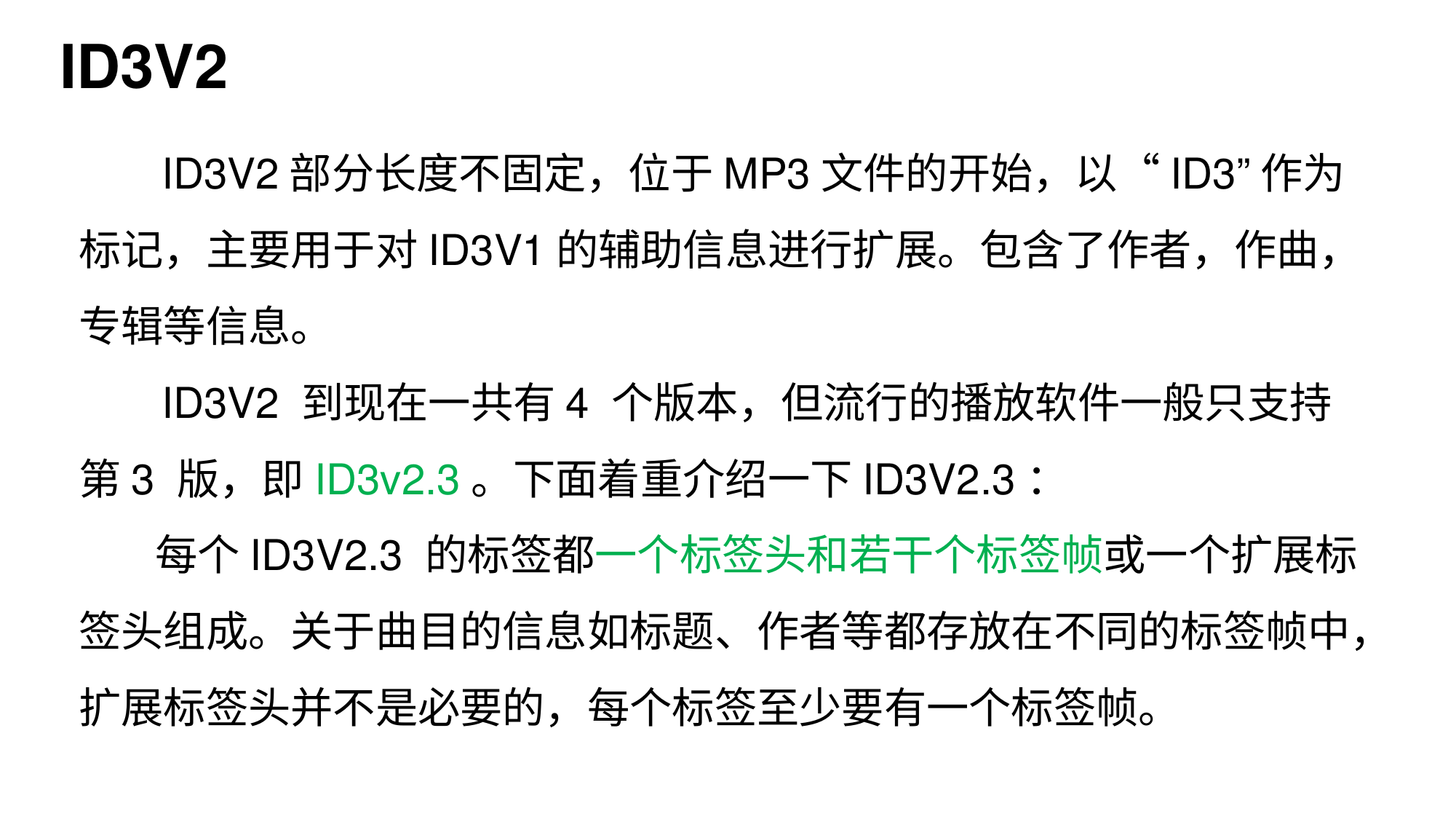

ID3V2
       ID3V2部分长度不固定，位于MP3文件的开始，以“ID3”作为标记，主要用于对ID3V1的辅助信息进行扩展。包含了作者，作曲，专辑等信息。
       ID3V2 到现在一共有4 个版本，但流行的播放软件一般只支持第3 版，即ID3v2.3。下面着重介绍一下ID3V2.3：
       每个ID3V2.3 的标签都一个标签头和若干个标签帧或一个扩展标签头组成。关于曲目的信息如标题、作者等都存放在不同的标签帧中，扩展标签头并不是必要的，每个标签至少要有一个标签帧。